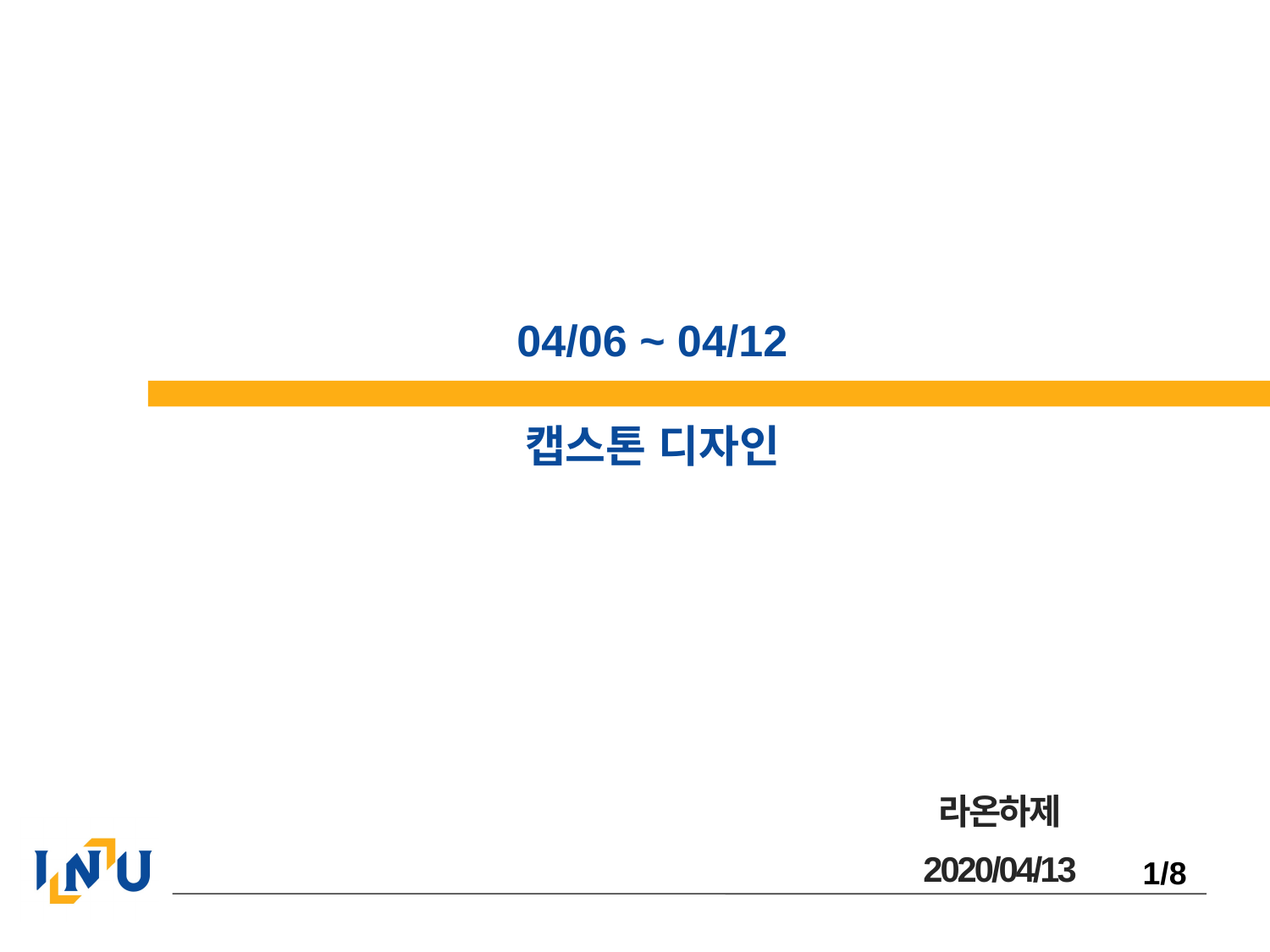

# 04/06 ~ 04/12 캡스톤 디자인
라온하제
2020/04/13